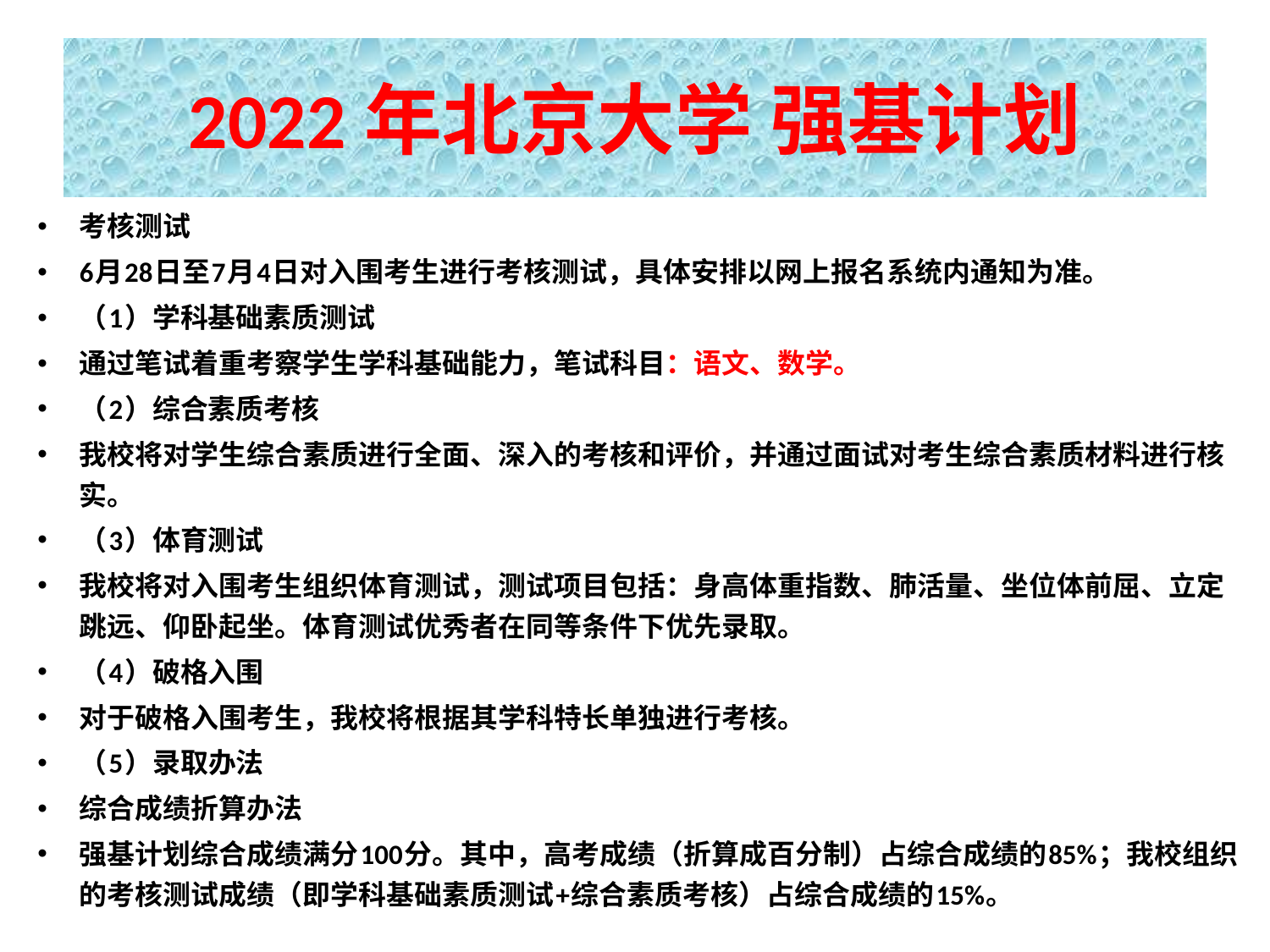

# 2022年北京大学 强基计划
考核测试
6月28日至7月4日对入围考生进行考核测试，具体安排以网上报名系统内通知为准。
（1）学科基础素质测试
通过笔试着重考察学生学科基础能力，笔试科目：语文、数学。
（2）综合素质考核
我校将对学生综合素质进行全面、深入的考核和评价，并通过面试对考生综合素质材料进行核实。
（3）体育测试
我校将对入围考生组织体育测试，测试项目包括：身高体重指数、肺活量、坐位体前屈、立定跳远、仰卧起坐。体育测试优秀者在同等条件下优先录取。
（4）破格入围
对于破格入围考生，我校将根据其学科特长单独进行考核。
（5）录取办法
综合成绩折算办法
强基计划综合成绩满分100分。其中，高考成绩（折算成百分制）占综合成绩的85%；我校组织的考核测试成绩（即学科基础素质测试+综合素质考核）占综合成绩的15%。